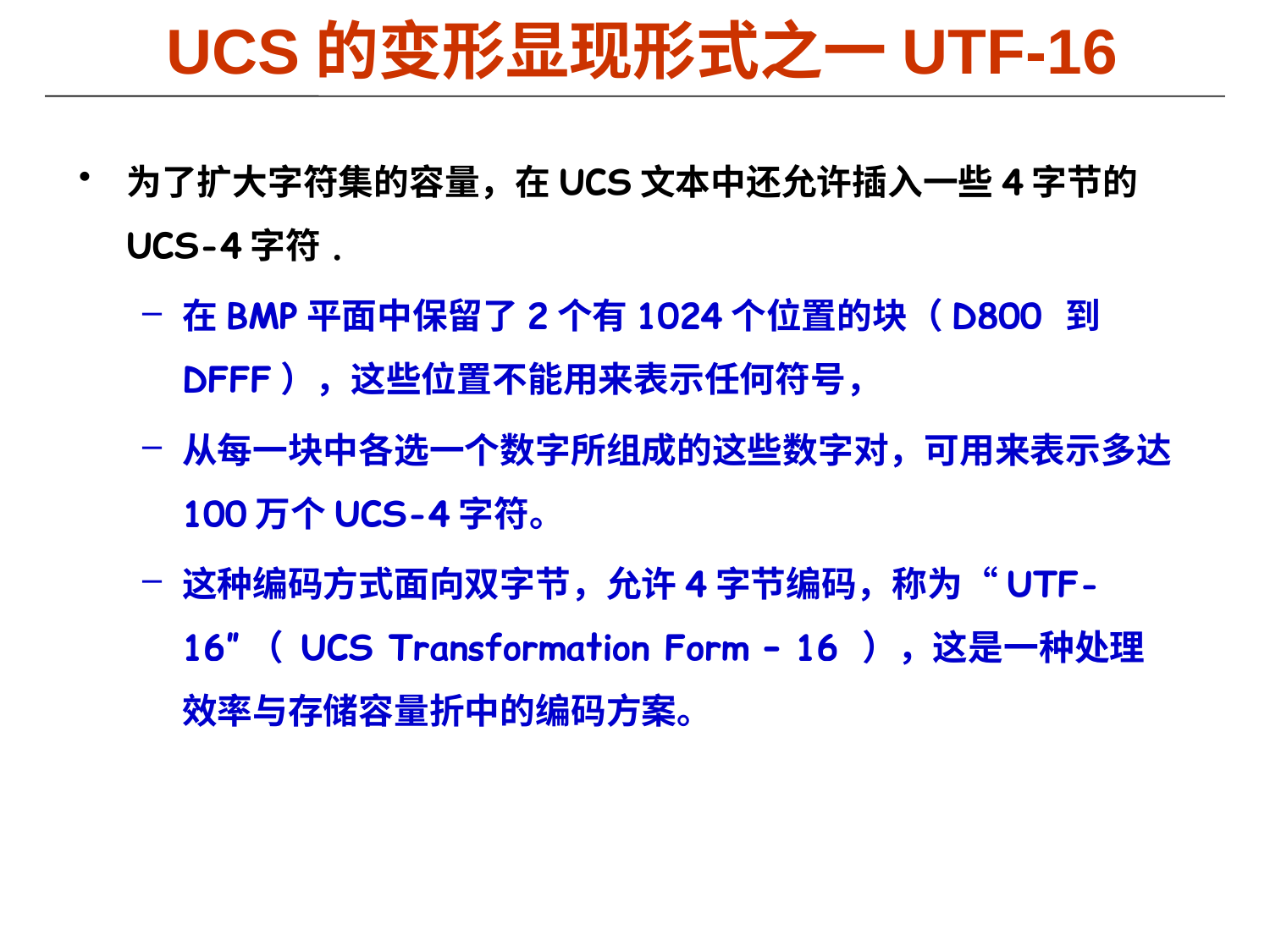

# UCS的变形显现形式之一UTF-16
为了扩大字符集的容量，在UCS文本中还允许插入一些4字节的UCS-4字符.
在BMP平面中保留了2个有1024个位置的块（D800 到 DFFF），这些位置不能用来表示任何符号，
从每一块中各选一个数字所组成的这些数字对，可用来表示多达100万个UCS-4字符。
这种编码方式面向双字节，允许4字节编码，称为“UTF-16”（ UCS Transformation Form – 16 ），这是一种处理效率与存储容量折中的编码方案。